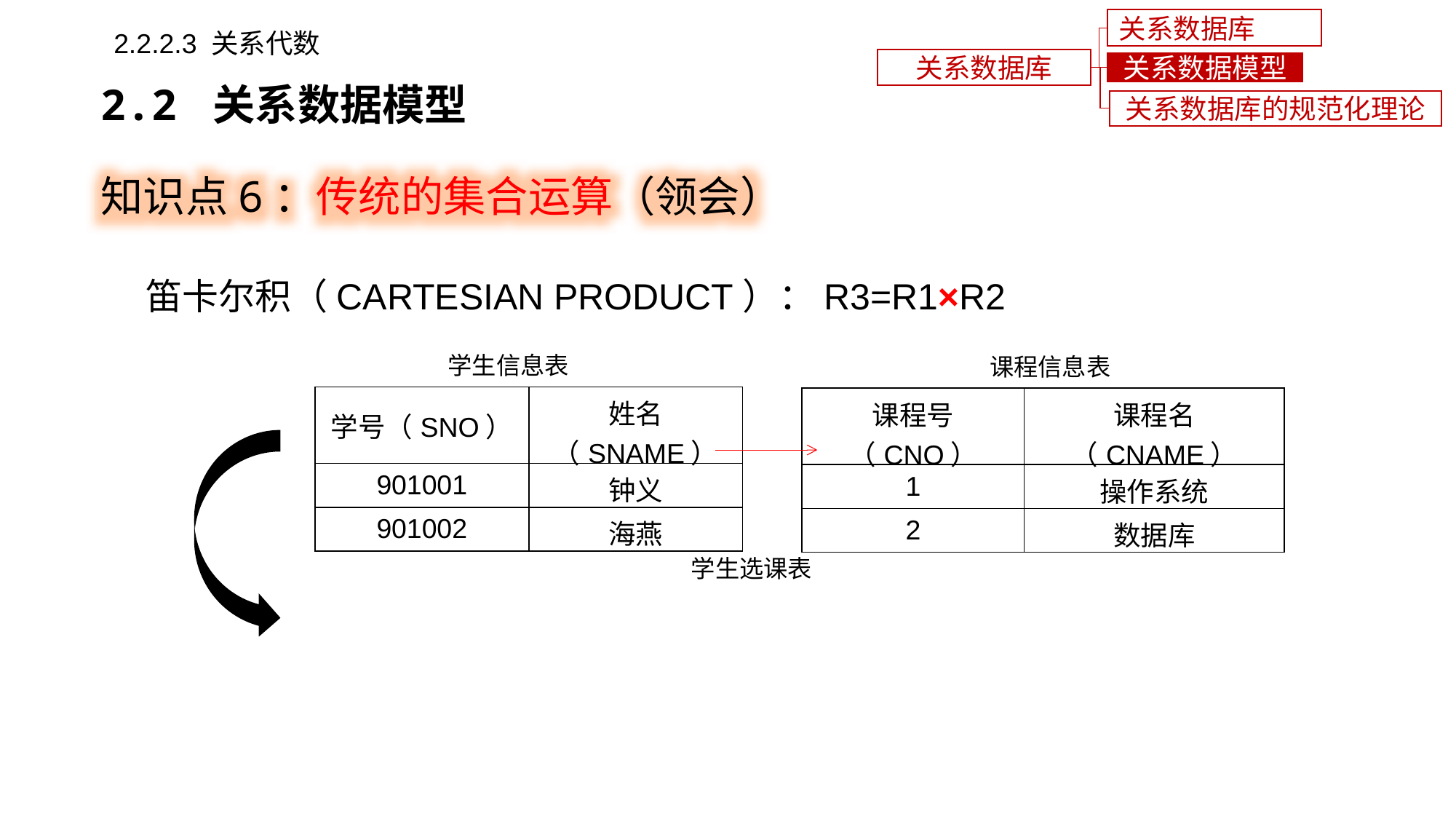

关系数据库概述
2.2.2.3 关系代数
关系数据库
关系数据模型
2.2 关系数据模型
关系数据库的规范化理论
知识点6：传统的集合运算（领会）
笛卡尔积（CARTESIAN PRODUCT）：R3=R1×R2
学生信息表
课程信息表
| 学号（SNO） | 姓名（SNAME） |
| --- | --- |
| 901001 | 钟义 |
| 901002 | 海燕 |
| 课程号（CNO） | 课程名（CNAME） |
| --- | --- |
| 1 | 操作系统 |
| 2 | 数据库 |

学生选课表